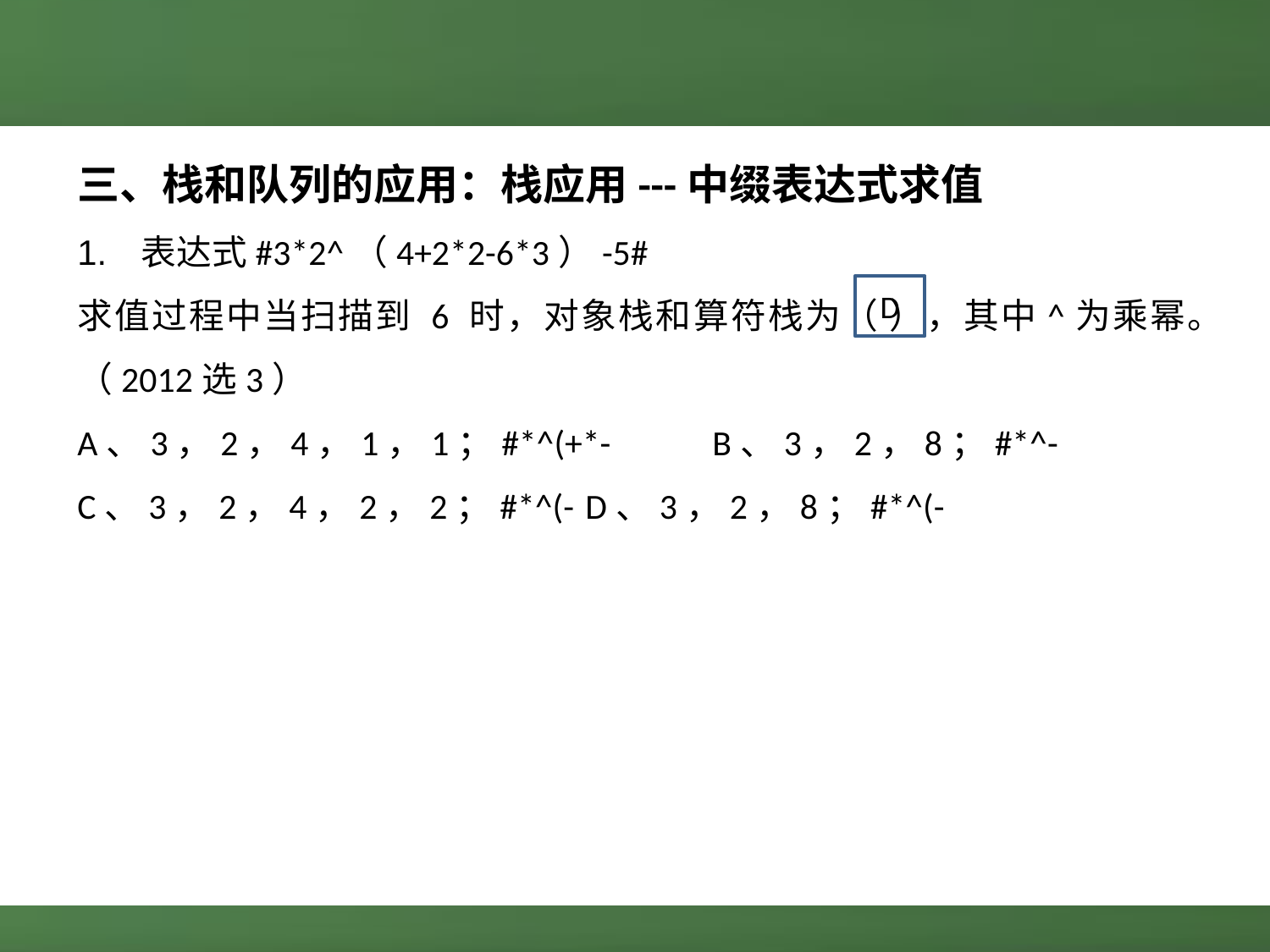

三、栈和队列的应用：栈应用---中缀表达式求值
表达式#3*2^（4+2*2-6*3）-5#
求值过程中当扫描到 6 时，对象栈和算符栈为（ ），其中^为乘幂。（2012选3）
A、3，2，4，1，1；#*^(+*-	B、3，2，8；#*^-
C、3，2，4，2，2；#*^(-	D、3，2，8；#*^(-
D